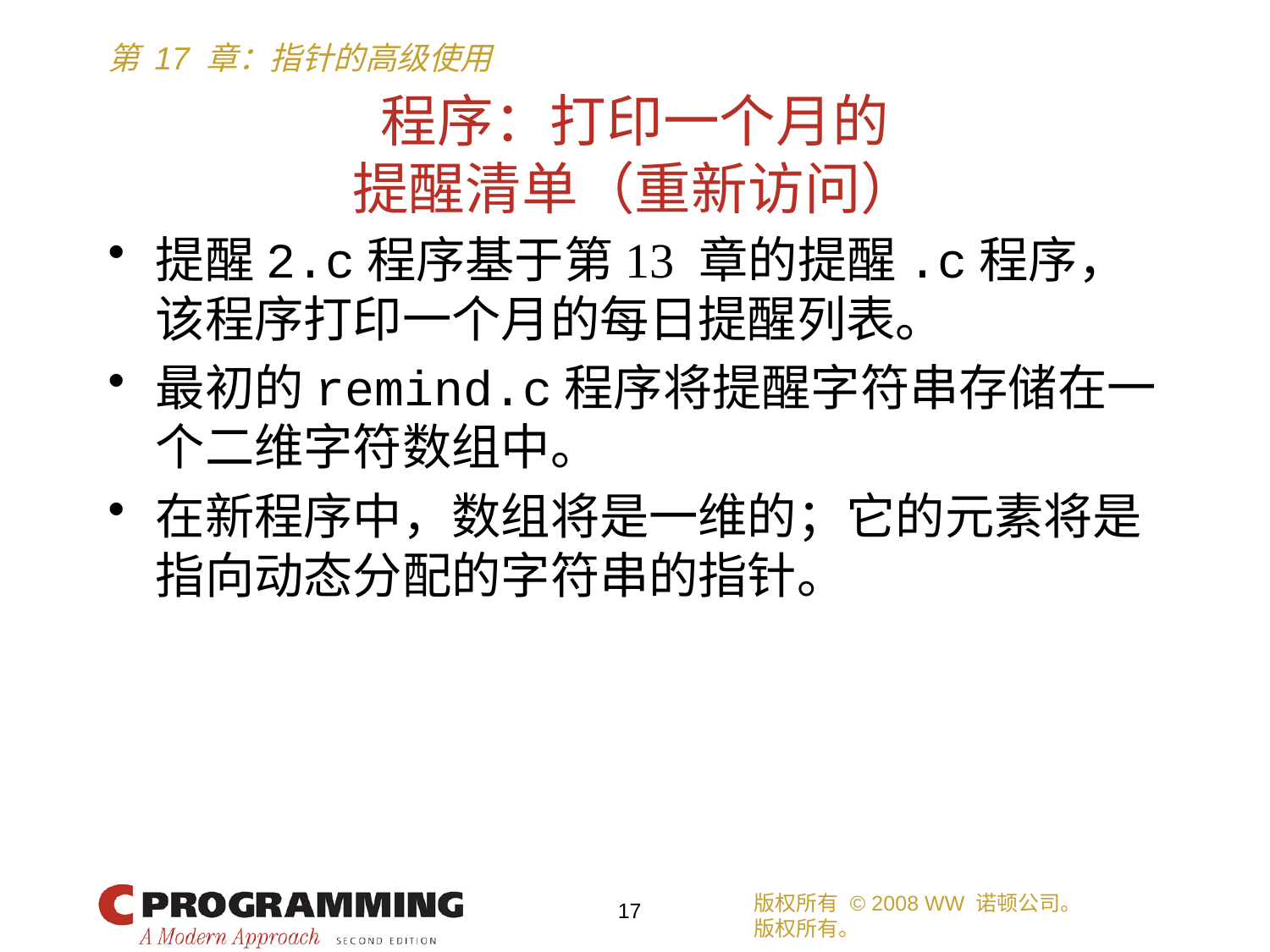

# 程序：打印一个月的 提醒清单（重新访问）
提醒2.c程序基于第13 章的提醒.c程序，该程序打印一个月的每日提醒列表。
最初的remind.c程序将提醒字符串存储在一个二维字符数组中。
在新程序中，数组将是一维的；它的元素将是指向动态分配的字符串的指针。
版权所有 © 2008 WW 诺顿公司。
版权所有。
17